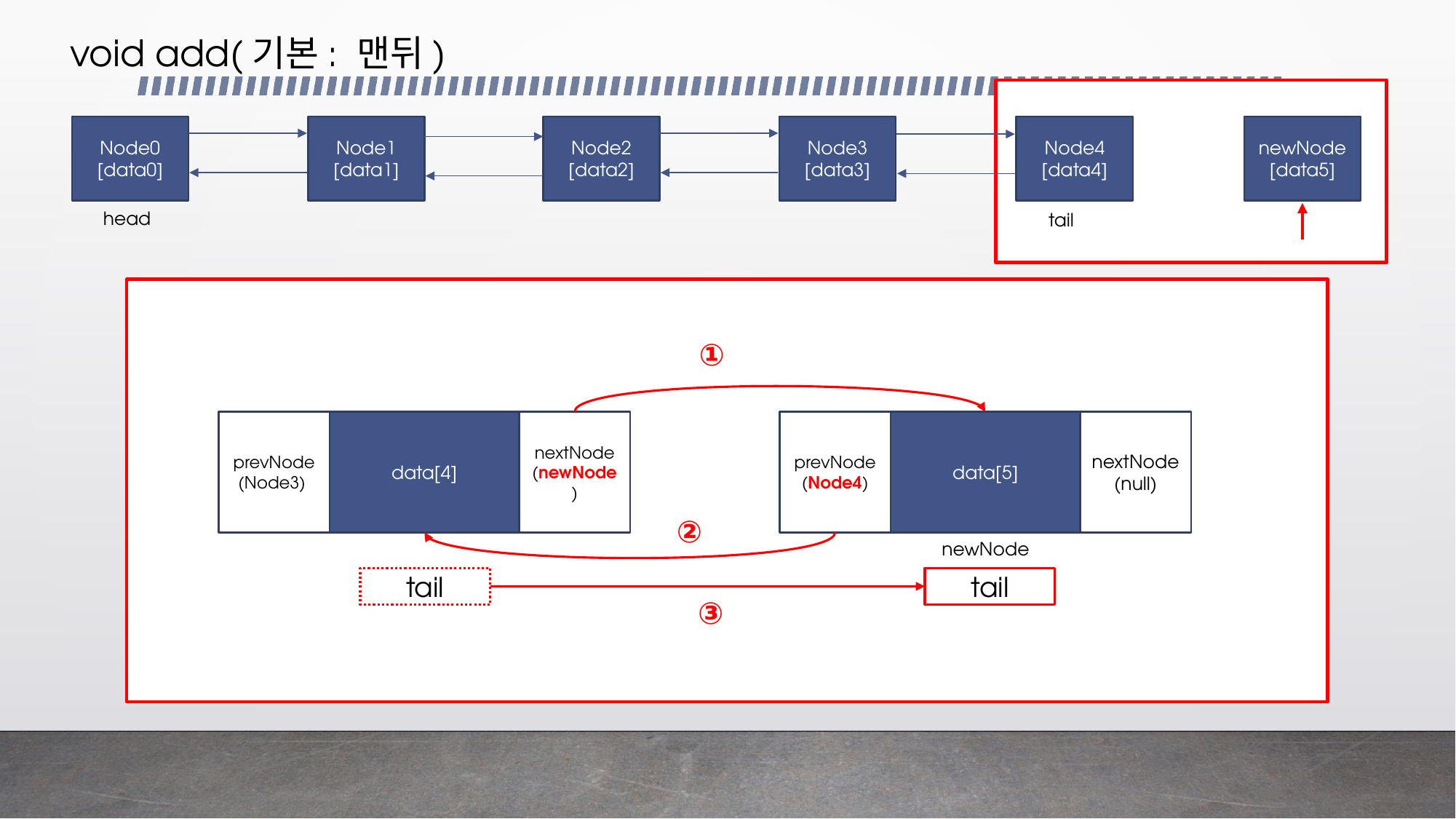

void add(기본: 맨뒤)

Node0
[data0]
Node1
[data1]
Node2
[data2]
Node3
[data3]
Node4
[data4]
newNode
[data5]
head
tail

①
prevNode
(Node3)
data[4]
nextNode
(newNode)
prevNode
(Node4)
data[5]
nextNode
(null)
②
newNode
tail
tail
③